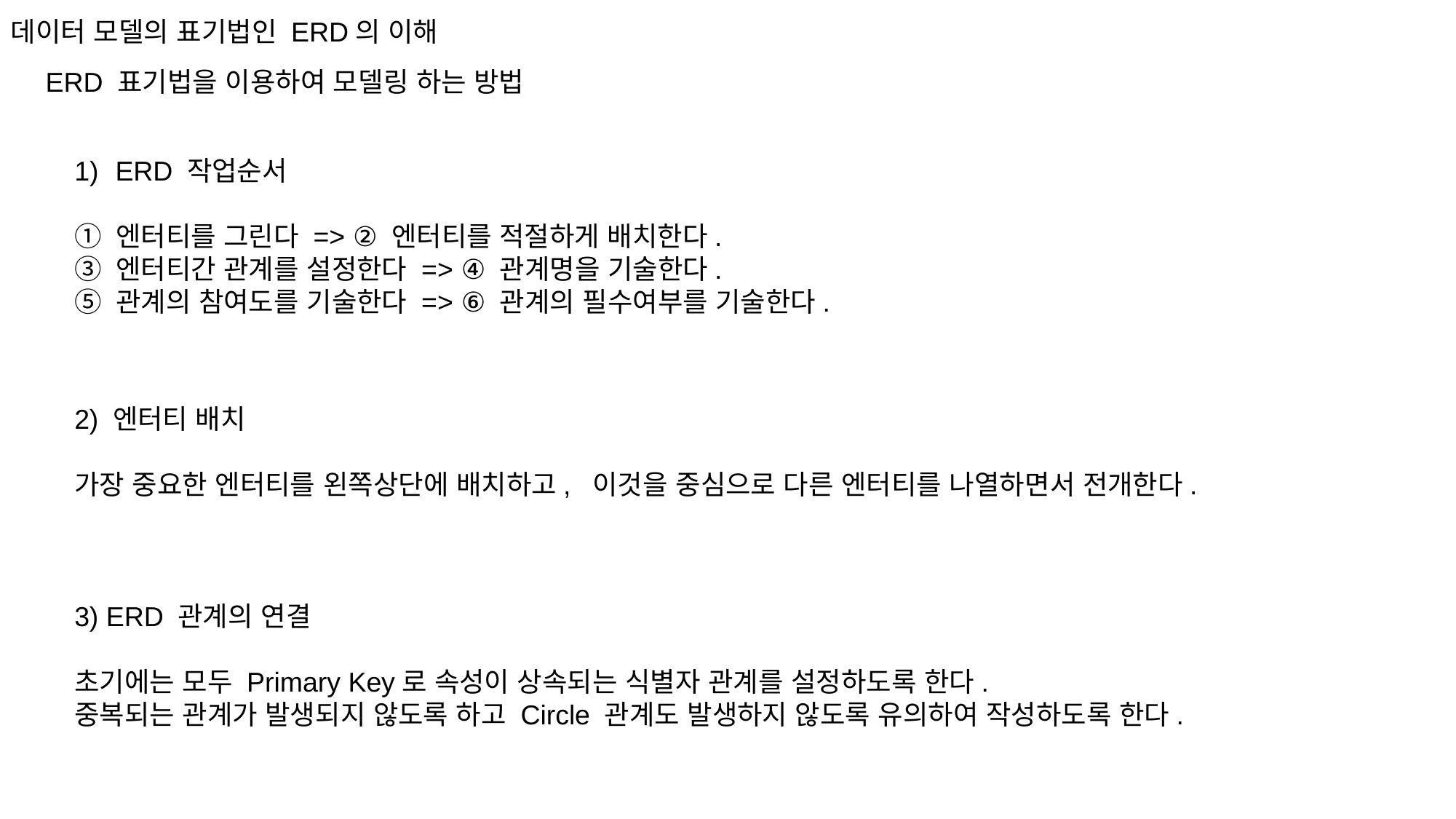

데이터 모델의 표기법인 ERD의 이해
ERD 표기법을 이용하여 모델링 하는 방법
ERD 작업순서

① 엔터티를 그린다 => ② 엔터티를 적절하게 배치한다.
③ 엔터티간 관계를 설정한다 => ④ 관계명을 기술한다.
⑤ 관계의 참여도를 기술한다 => ⑥ 관계의 필수여부를 기술한다.
2) 엔터티 배치

가장 중요한 엔터티를 왼쪽상단에 배치하고,  이것을 중심으로 다른 엔터티를 나열하면서 전개한다.
3) ERD 관계의 연결

초기에는 모두 Primary Key로 속성이 상속되는 식별자 관계를 설정하도록 한다.
중복되는 관계가 발생되지 않도록 하고 Circle 관계도 발생하지 않도록 유의하여 작성하도록 한다.